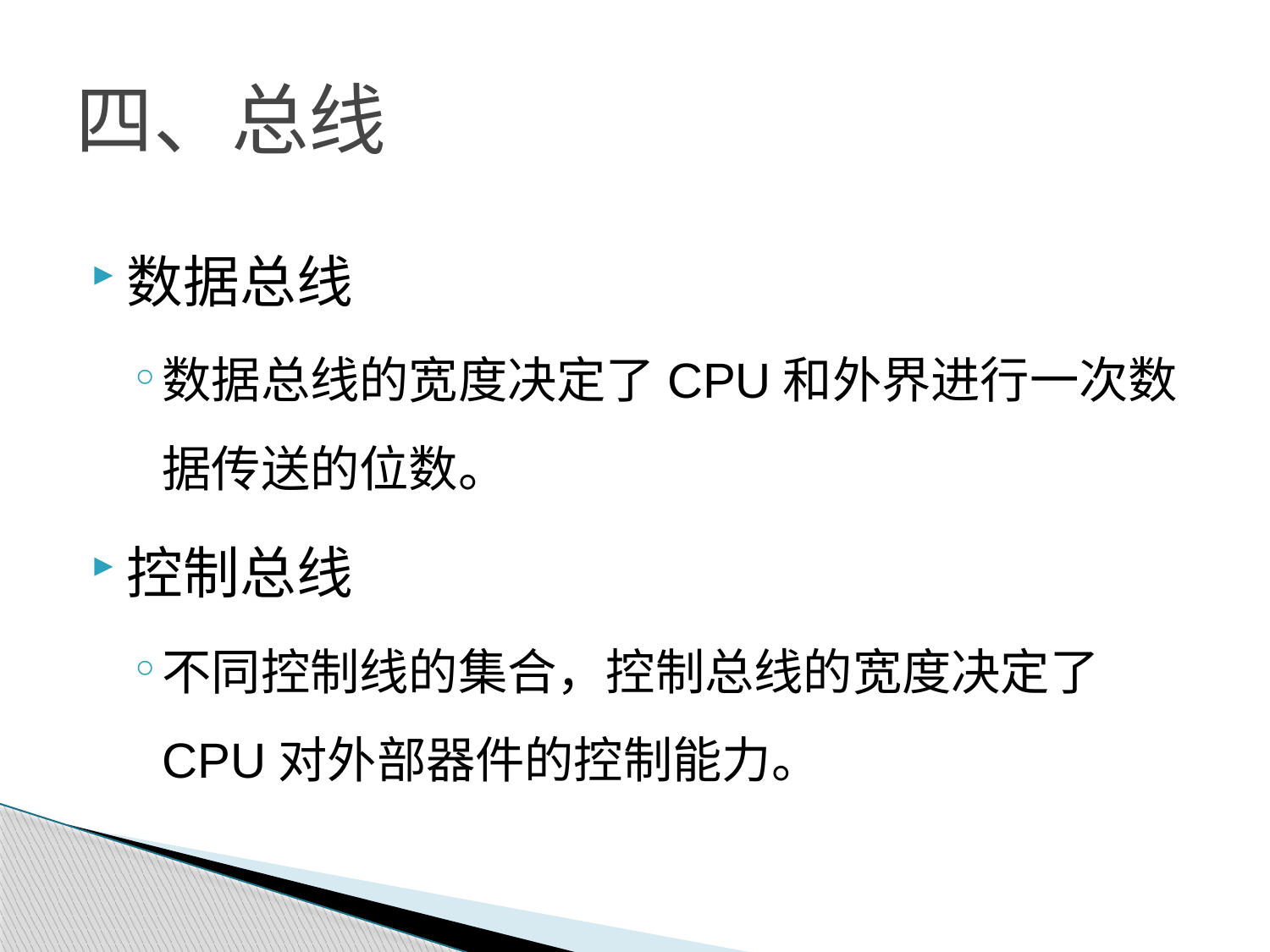

# 四、总线
数据总线
数据总线的宽度决定了CPU和外界进行一次数据传送的位数。
控制总线
不同控制线的集合，控制总线的宽度决定了CPU对外部器件的控制能力。